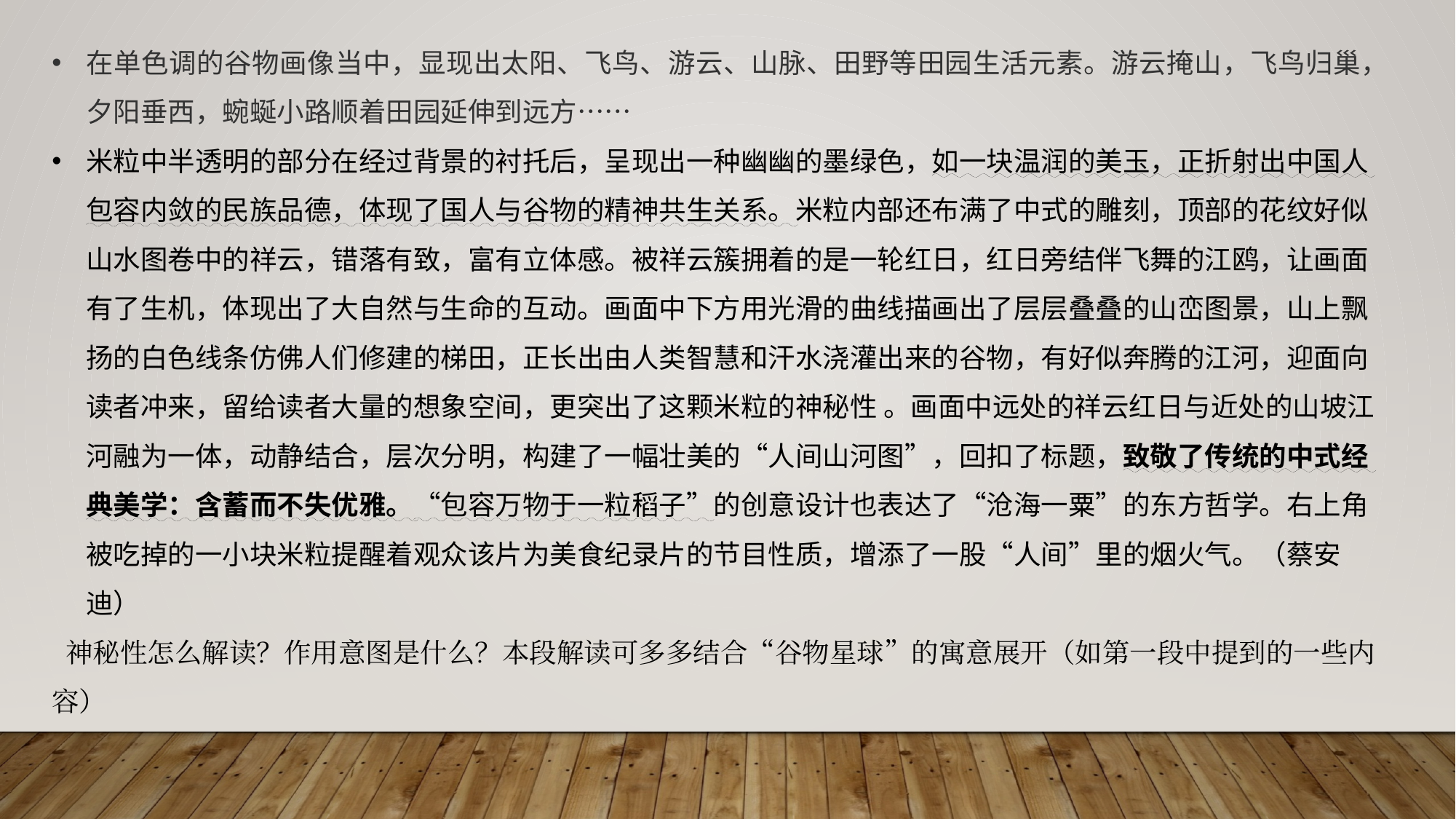

在单色调的谷物画像当中，显现出太阳、飞鸟、游云、山脉、田野等田园生活元素。游云掩山，飞鸟归巢，夕阳垂西，蜿蜒小路顺着田园延伸到远方……
米粒中半透明的部分在经过背景的衬托后，呈现出一种幽幽的墨绿色，如一块温润的美玉，正折射出中国人包容内敛的民族品德，体现了国人与谷物的精神共生关系。米粒内部还布满了中式的雕刻，顶部的花纹好似山水图卷中的祥云，错落有致，富有立体感。被祥云簇拥着的是一轮红日，红日旁结伴飞舞的江鸥，让画面有了生机，体现出了大自然与生命的互动。画面中下方用光滑的曲线描画出了层层叠叠的山峦图景，山上飘扬的白色线条仿佛人们修建的梯田，正长出由人类智慧和汗水浇灌出来的谷物，有好似奔腾的江河，迎面向读者冲来，留给读者大量的想象空间，更突出了这颗米粒的神秘性 。画面中远处的祥云红日与近处的山坡江河融为一体，动静结合，层次分明，构建了一幅壮美的“人间山河图”，回扣了标题，致敬了传统的中式经典美学：含蓄而不失优雅。“包容万物于一粒稻子”的创意设计也表达了“沧海一粟”的东方哲学。右上角被吃掉的一小块米粒提醒着观众该片为美食纪录片的节目性质，增添了一股“人间”里的烟火气。（蔡安迪）
 神秘性怎么解读？作用意图是什么？本段解读可多多结合“谷物星球”的寓意展开（如第一段中提到的一些内容）